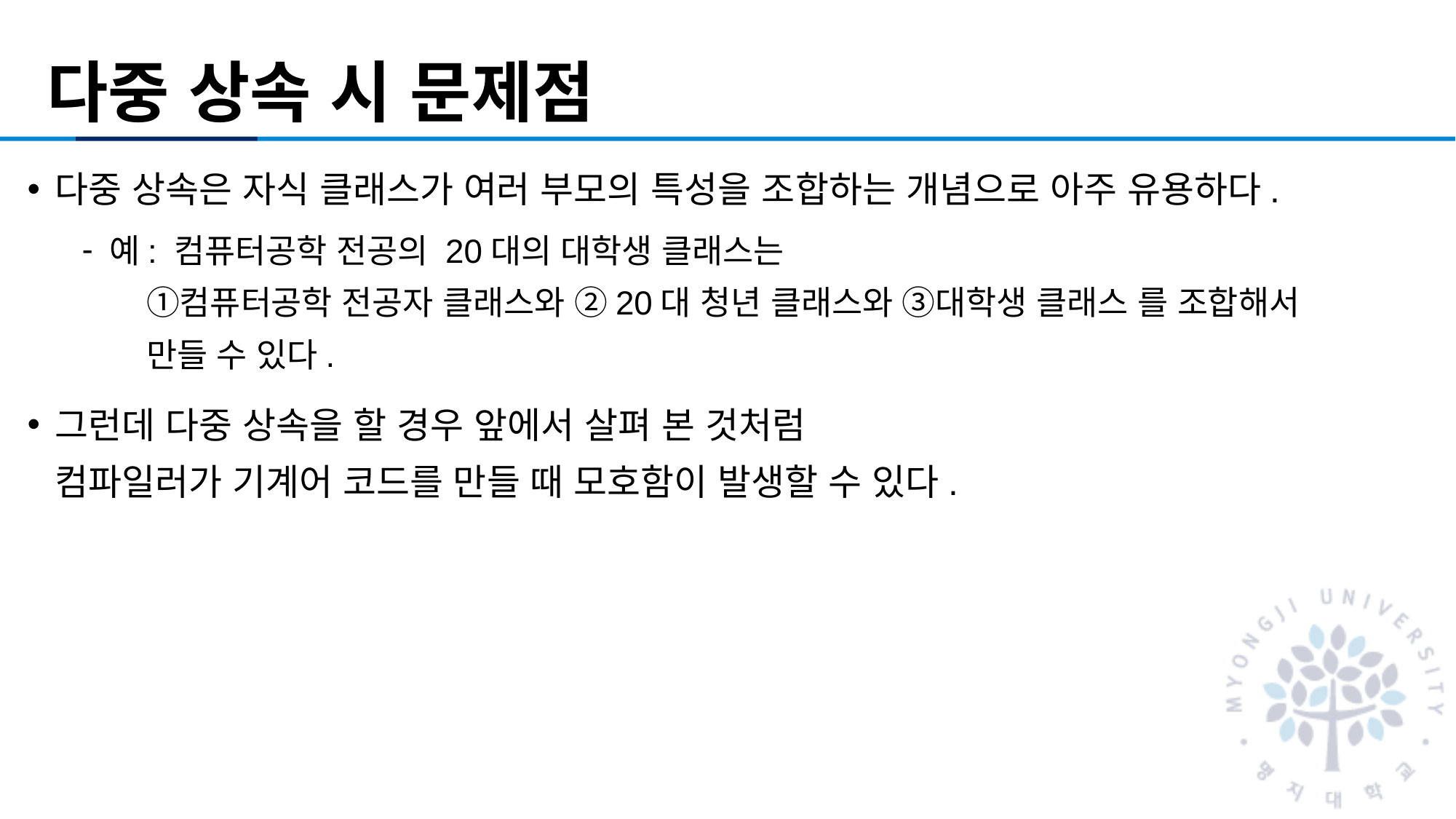

# 다중 상속 시 문제점
다중 상속은 자식 클래스가 여러 부모의 특성을 조합하는 개념으로 아주 유용하다.
예: 컴퓨터공학 전공의 20대의 대학생 클래스는
    ①컴퓨터공학 전공자 클래스와 ②20대 청년 클래스와 ③대학생 클래스 를 조합해서
    만들 수 있다.
그런데 다중 상속을 할 경우 앞에서 살펴 본 것처럼
컴파일러가 기계어 코드를 만들 때 모호함이 발생할 수 있다.